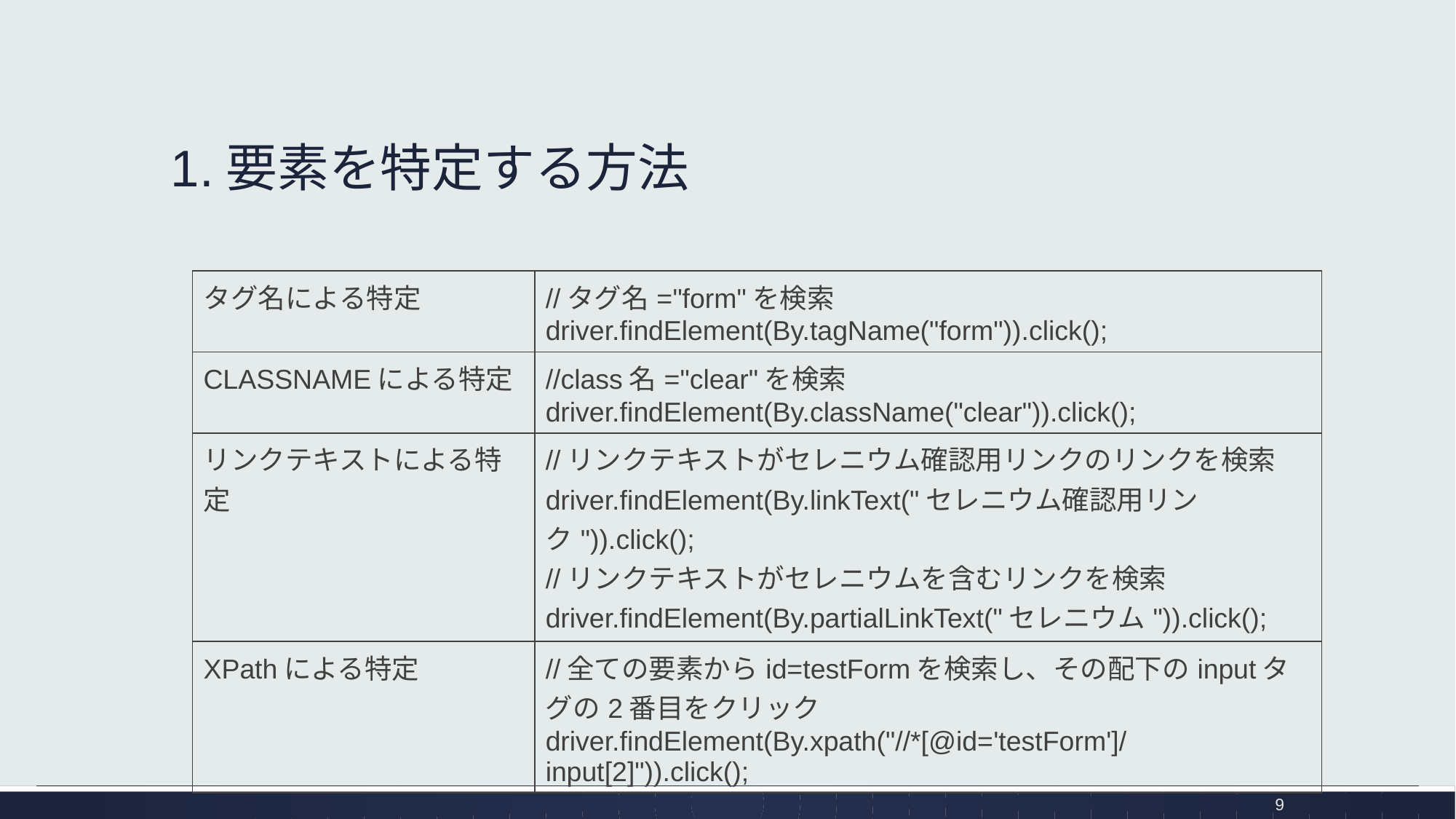

# 1.要素を特定する方法

| タグ名による特定 | //タグ名="form"を検索 driver.findElement(By.tagName("form")).click(); |
| --- | --- |
| CLASSNAMEによる特定 | //class名="clear"を検索 driver.findElement(By.className("clear")).click(); |
| リンクテキストによる特定 | //リンクテキストがセレニウム確認用リンクのリンクを検索 driver.findElement(By.linkText("セレニウム確認用リンク")).click(); //リンクテキストがセレニウムを含むリンクを検索 driver.findElement(By.partialLinkText("セレニウム")).click(); |
| XPathによる特定 | //全ての要素からid=testFormを検索し、その配下のinputタグの2番目をクリック driver.findElement(By.xpath("//\*[@id='testForm']/input[2]")).click(); |
9